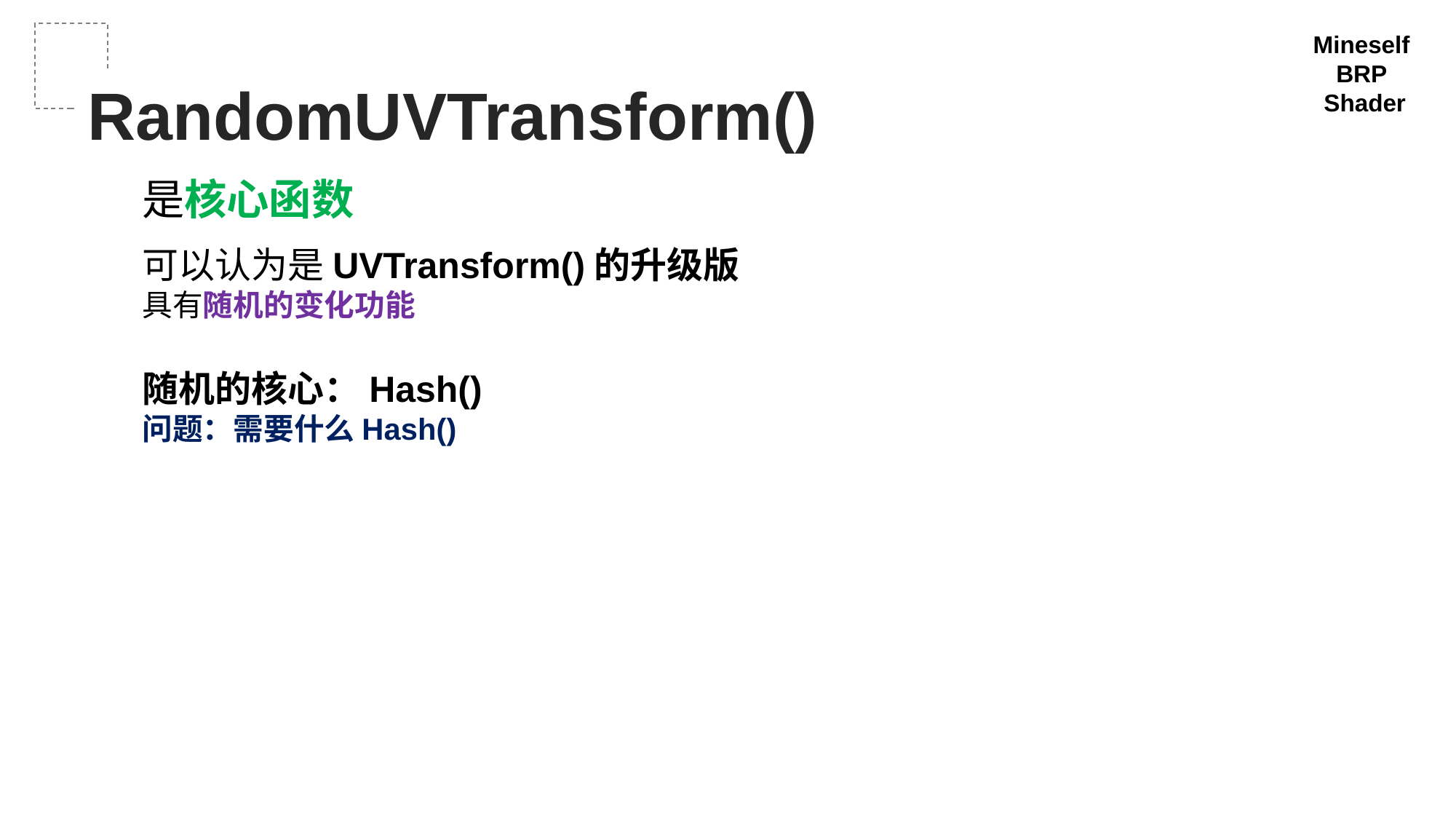

Mineself
BRP
Shader

RandomUVTransform()
是核心函数
可以认为是UVTransform()的升级版
具有随机的变化功能

随机的核心：Hash()

问题：需要什么Hash()